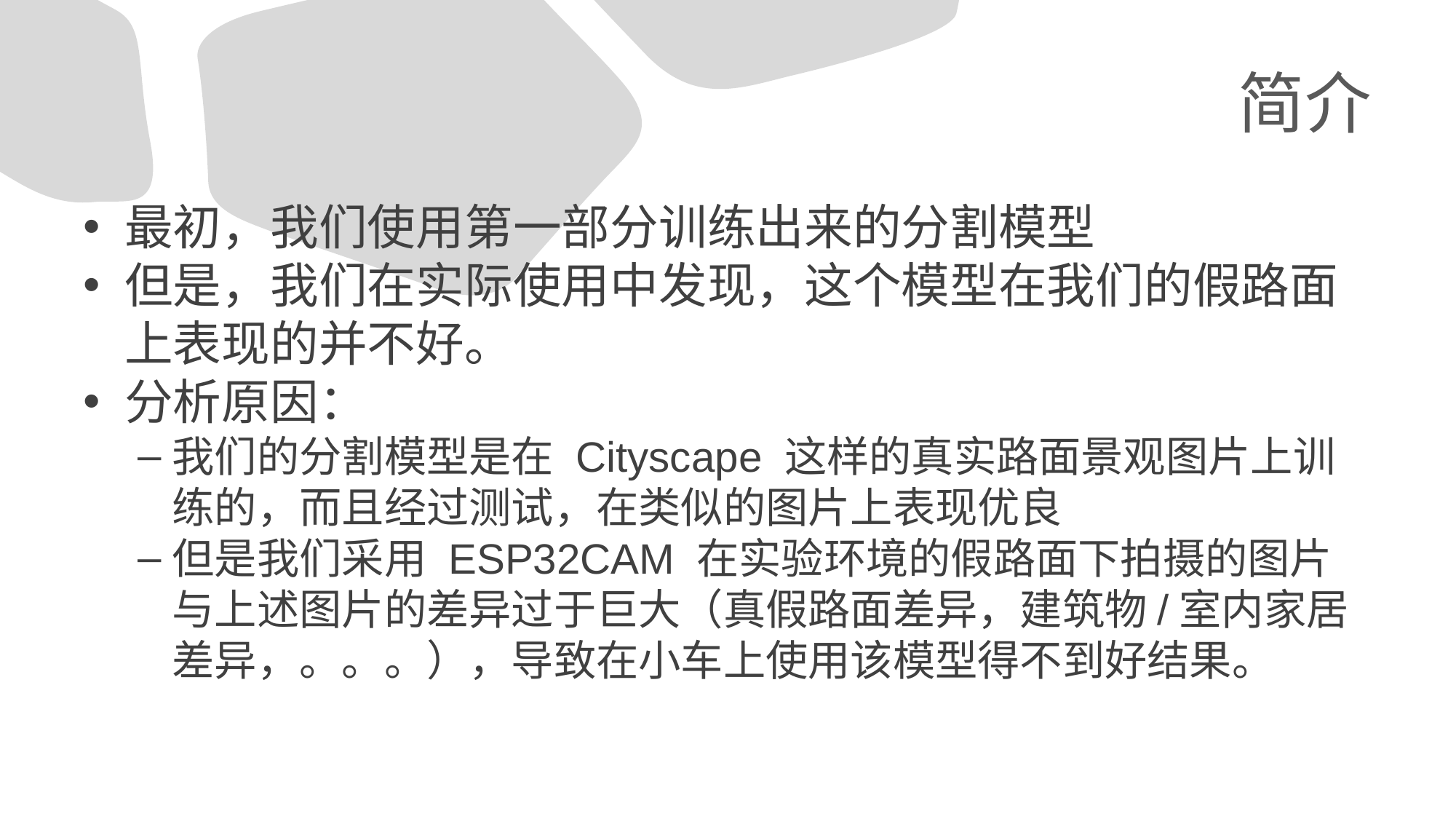

# 简介
最初，我们使用第一部分训练出来的分割模型
但是，我们在实际使用中发现，这个模型在我们的假路面上表现的并不好。
分析原因：
我们的分割模型是在 Cityscape 这样的真实路面景观图片上训练的，而且经过测试，在类似的图片上表现优良
但是我们采用 ESP32CAM 在实验环境的假路面下拍摄的图片与上述图片的差异过于巨大（真假路面差异，建筑物/室内家居差异，。。。），导致在小车上使用该模型得不到好结果。